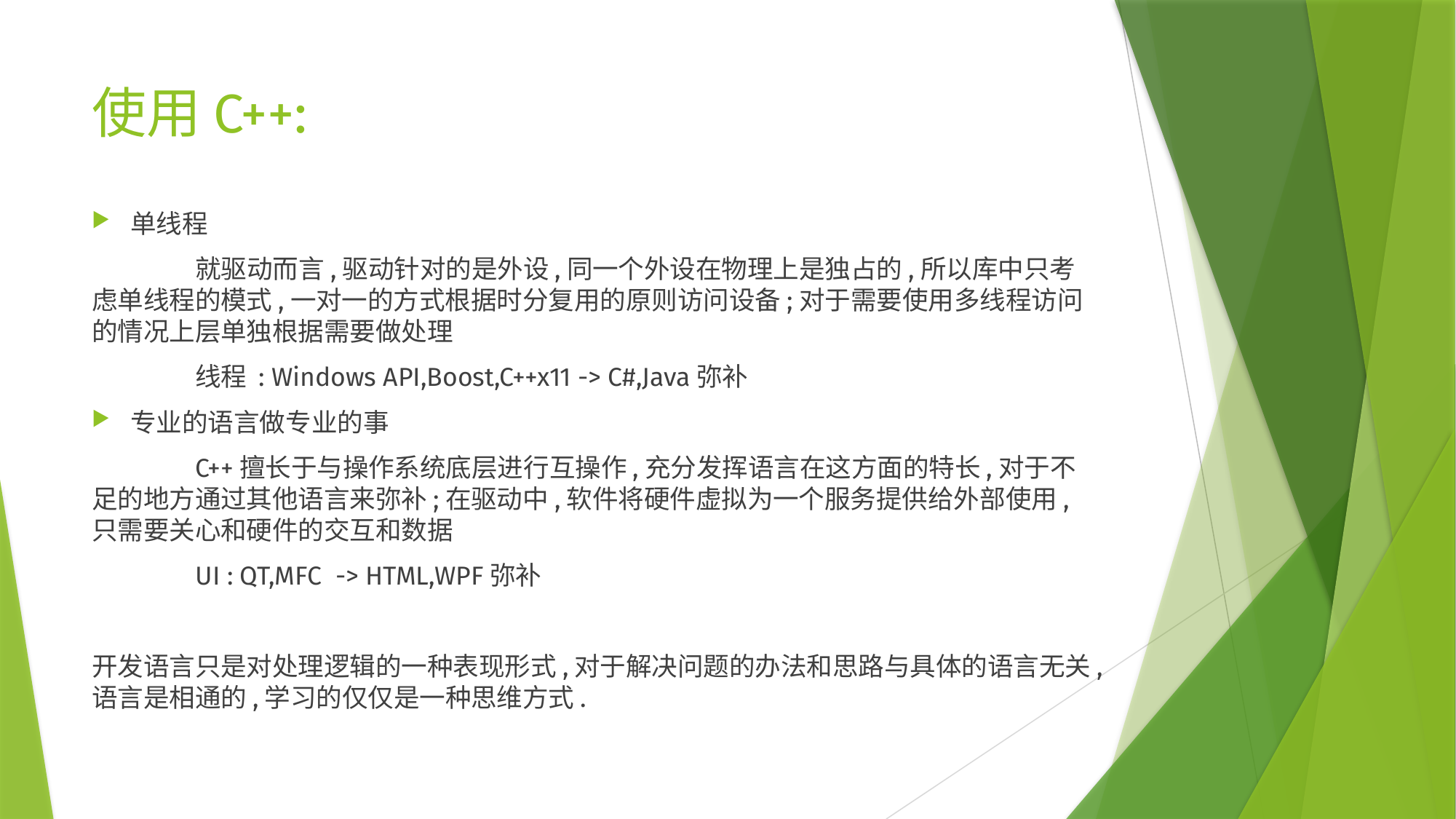

# 使用C++:
单线程
	就驱动而言,驱动针对的是外设,同一个外设在物理上是独占的,所以库中只考虑单线程的模式,一对一的方式根据时分复用的原则访问设备;对于需要使用多线程访问的情况上层单独根据需要做处理
	线程 : Windows API,Boost,C++x11 -> C#,Java弥补
专业的语言做专业的事
	C++擅长于与操作系统底层进行互操作,充分发挥语言在这方面的特长,对于不足的地方通过其他语言来弥补;在驱动中,软件将硬件虚拟为一个服务提供给外部使用,只需要关心和硬件的交互和数据
	UI : QT,MFC  -> HTML,WPF弥补

开发语言只是对处理逻辑的一种表现形式,对于解决问题的办法和思路与具体的语言无关,语言是相通的,学习的仅仅是一种思维方式.